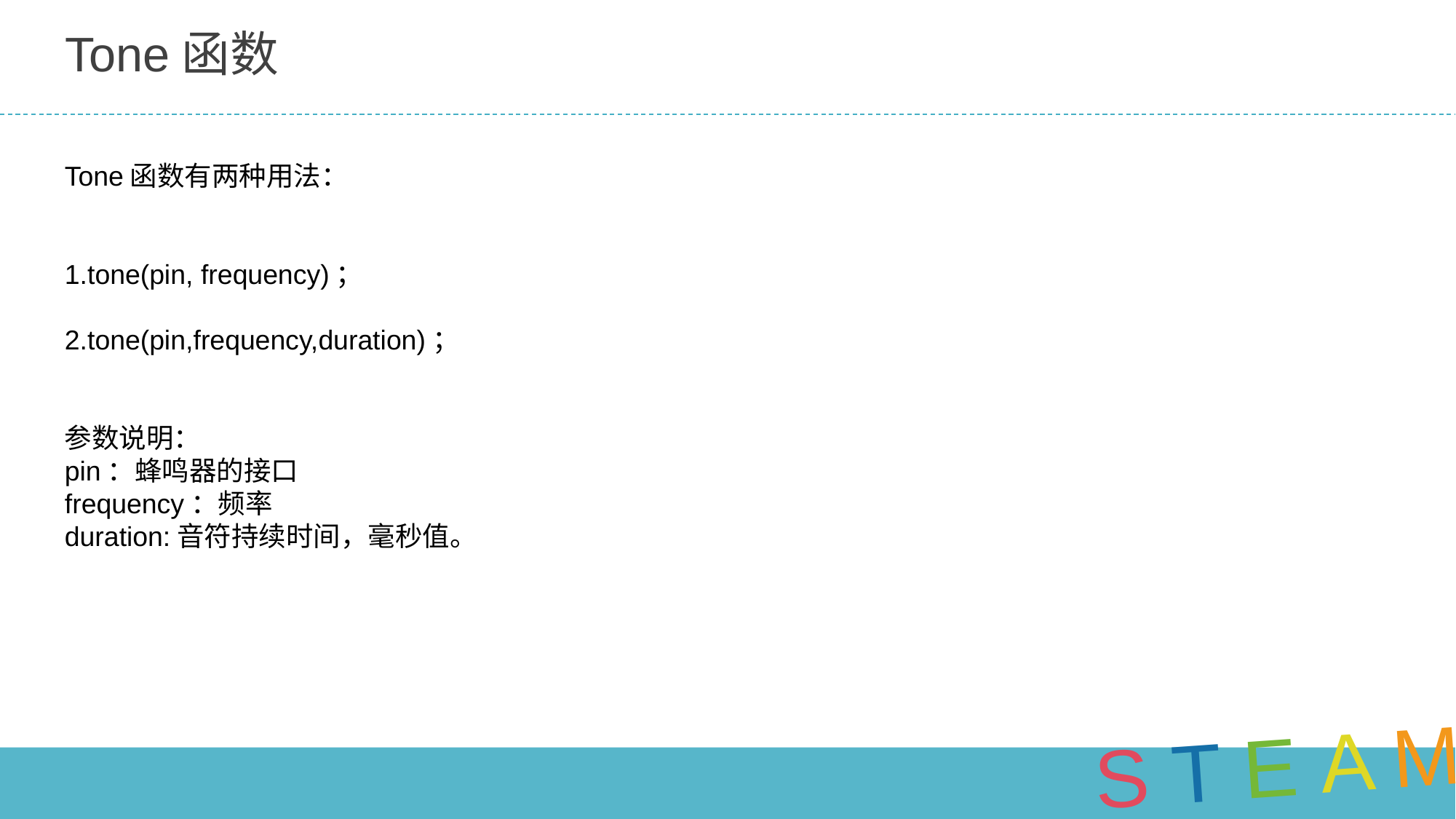

# Tone函数
Tone函数有两种用法：

1.tone(pin, frequency)；

2.tone(pin,frequency,duration)；

参数说明：
pin：蜂鸣器的接口
frequency：频率
duration:音符持续时间，毫秒值。